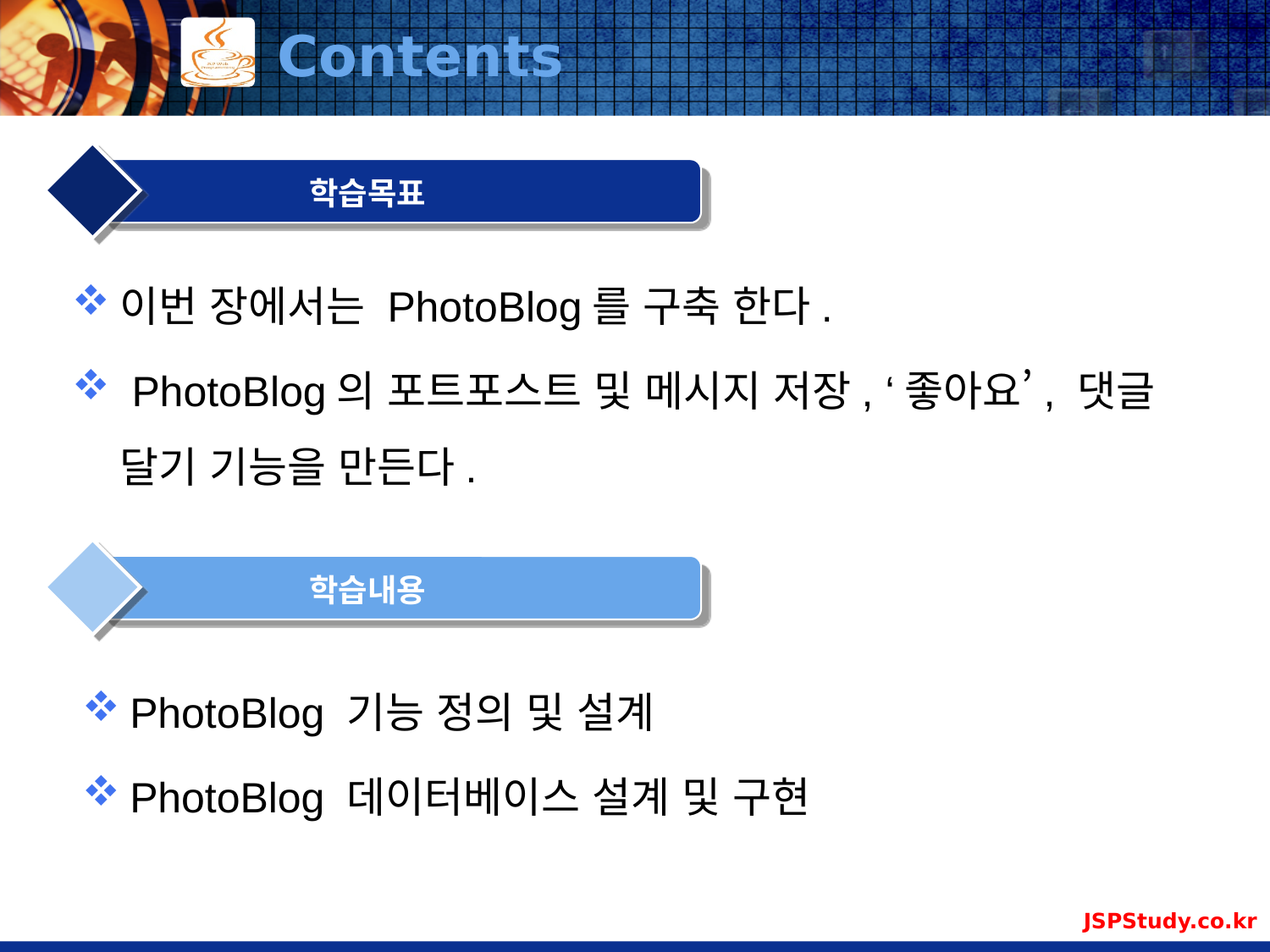

# Contents

학습목표
이번 장에서는 PhotoBlog를 구축 한다.
 PhotoBlog의 포트포스트 및 메시지 저장, ‘좋아요’, 댓글 달기 기능을 만든다.

학습내용
PhotoBlog 기능 정의 및 설계
PhotoBlog 데이터베이스 설계 및 구현

JSPStudy.co.kr